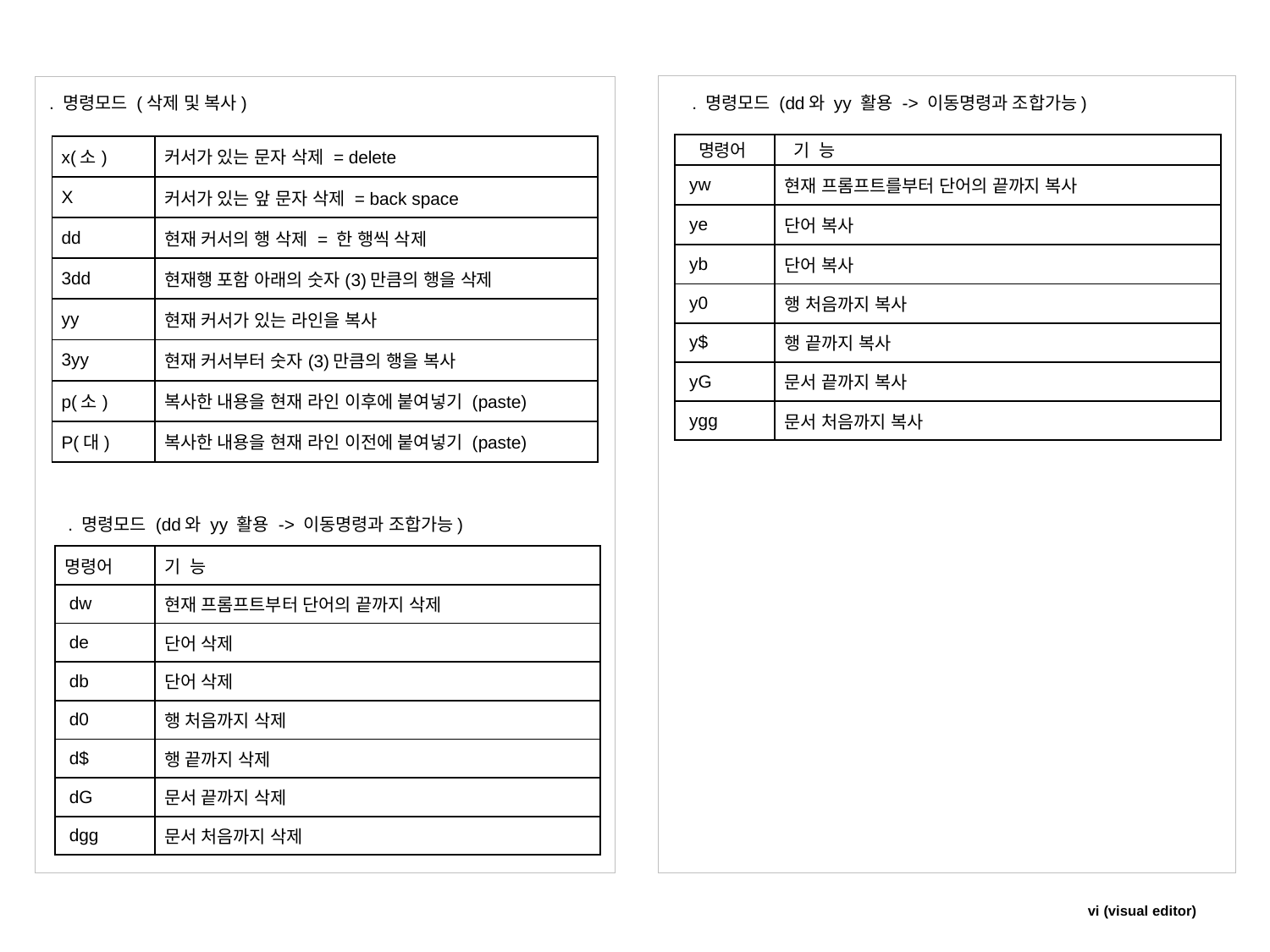

. 명령모드 (삭제 및 복사)
. 명령모드 (dd와 yy 활용 -> 이동명령과 조합가능)
| 명령어 | 기 능 |
| --- | --- |
| yw | 현재 프롬프트를부터 단어의 끝까지 복사 |
| ye | 단어 복사 |
| yb | 단어 복사 |
| y0 | 행 처음까지 복사 |
| y$ | 행 끝까지 복사 |
| yG | 문서 끝까지 복사 |
| ygg | 문서 처음까지 복사 |
| x(소) | 커서가 있는 문자 삭제 = delete |
| --- | --- |
| X | 커서가 있는 앞 문자 삭제 = back space |
| dd | 현재 커서의 행 삭제 = 한 행씩 삭제 |
| 3dd | 현재행 포함 아래의 숫자(3)만큼의 행을 삭제 |
| yy | 현재 커서가 있는 라인을 복사 |
| 3yy | 현재 커서부터 숫자(3)만큼의 행을 복사 |
| p(소) | 복사한 내용을 현재 라인 이후에 붙여넣기 (paste) |
| P(대) | 복사한 내용을 현재 라인 이전에 붙여넣기 (paste) |
. 명령모드 (dd와 yy 활용 -> 이동명령과 조합가능)
| 명령어 | 기 능 |
| --- | --- |
| dw | 현재 프롬프트부터 단어의 끝까지 삭제 |
| de | 단어 삭제 |
| db | 단어 삭제 |
| d0 | 행 처음까지 삭제 |
| d$ | 행 끝까지 삭제 |
| dG | 문서 끝까지 삭제 |
| dgg | 문서 처음까지 삭제 |
vi (visual editor)